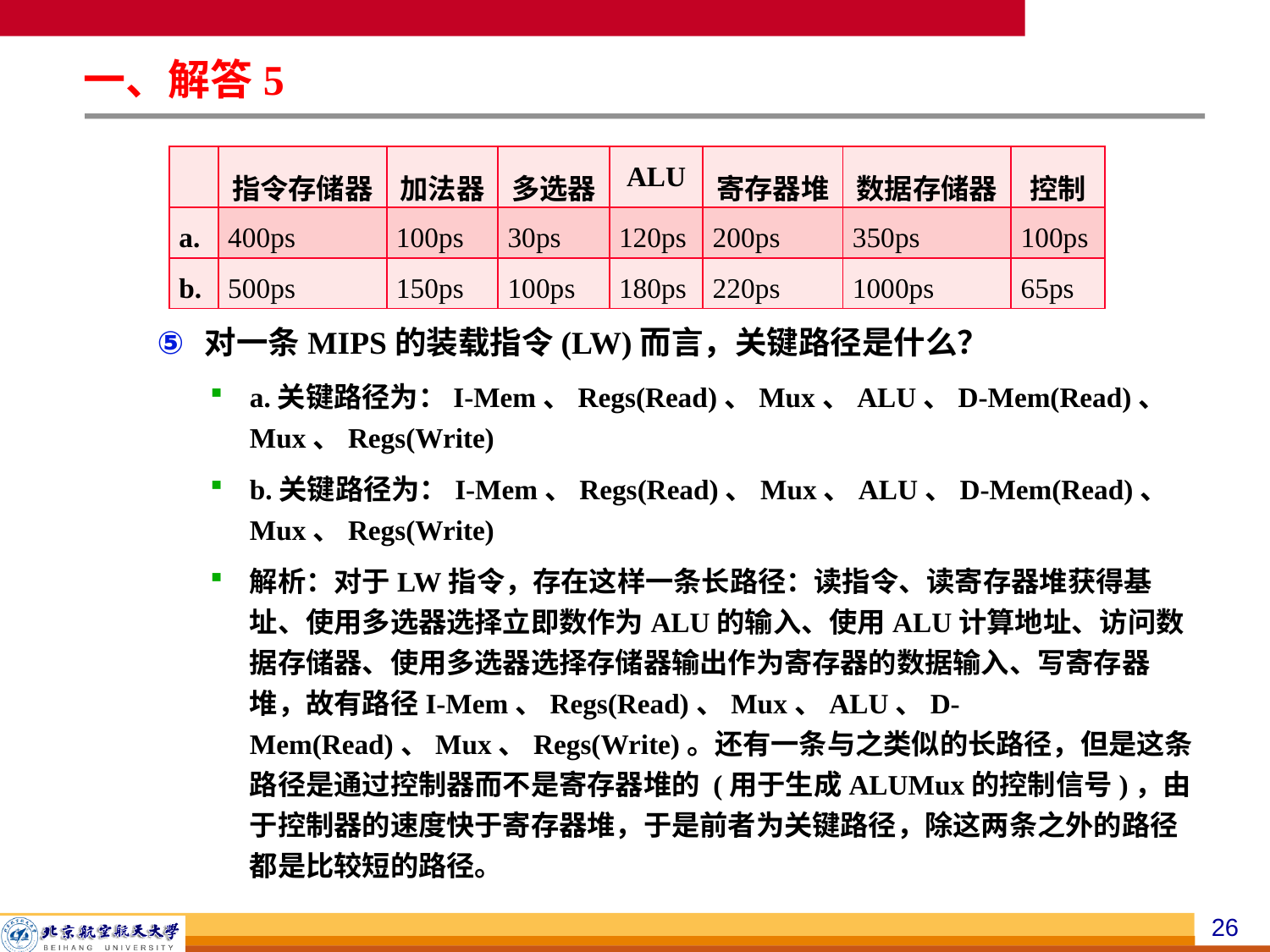

一、解答5

对一条MIPS的装载指令(LW)而言，关键路径是什么？
a.关键路径为：I-Mem、Regs(Read)、Mux、ALU、D-Mem(Read)、Mux、Regs(Write)
b.关键路径为：I-Mem、Regs(Read)、Mux、ALU、D-Mem(Read)、Mux、Regs(Write)
解析：对于LW指令，存在这样一条长路径：读指令、读寄存器堆获得基址、使用多选器选择立即数作为ALU的输入、使用ALU计算地址、访问数据存储器、使用多选器选择存储器输出作为寄存器的数据输入、写寄存器堆，故有路径I-Mem、Regs(Read)、Mux、ALU、D-Mem(Read)、Mux、Regs(Write)。还有一条与之类似的长路径，但是这条路径是通过控制器而不是寄存器堆的 (用于生成ALUMux的控制信号)，由于控制器的速度快于寄存器堆，于是前者为关键路径，除这两条之外的路径都是比较短的路径。
|  | 指令存储器 | 加法器 | 多选器 | ALU | 寄存器堆 | 数据存储器 | 控制 |
| --- | --- | --- | --- | --- | --- | --- | --- |
| a. | 400ps | 100ps | 30ps | 120ps | 200ps | 350ps | 100ps |
| b. | 500ps | 150ps | 100ps | 180ps | 220ps | 1000ps | 65ps |